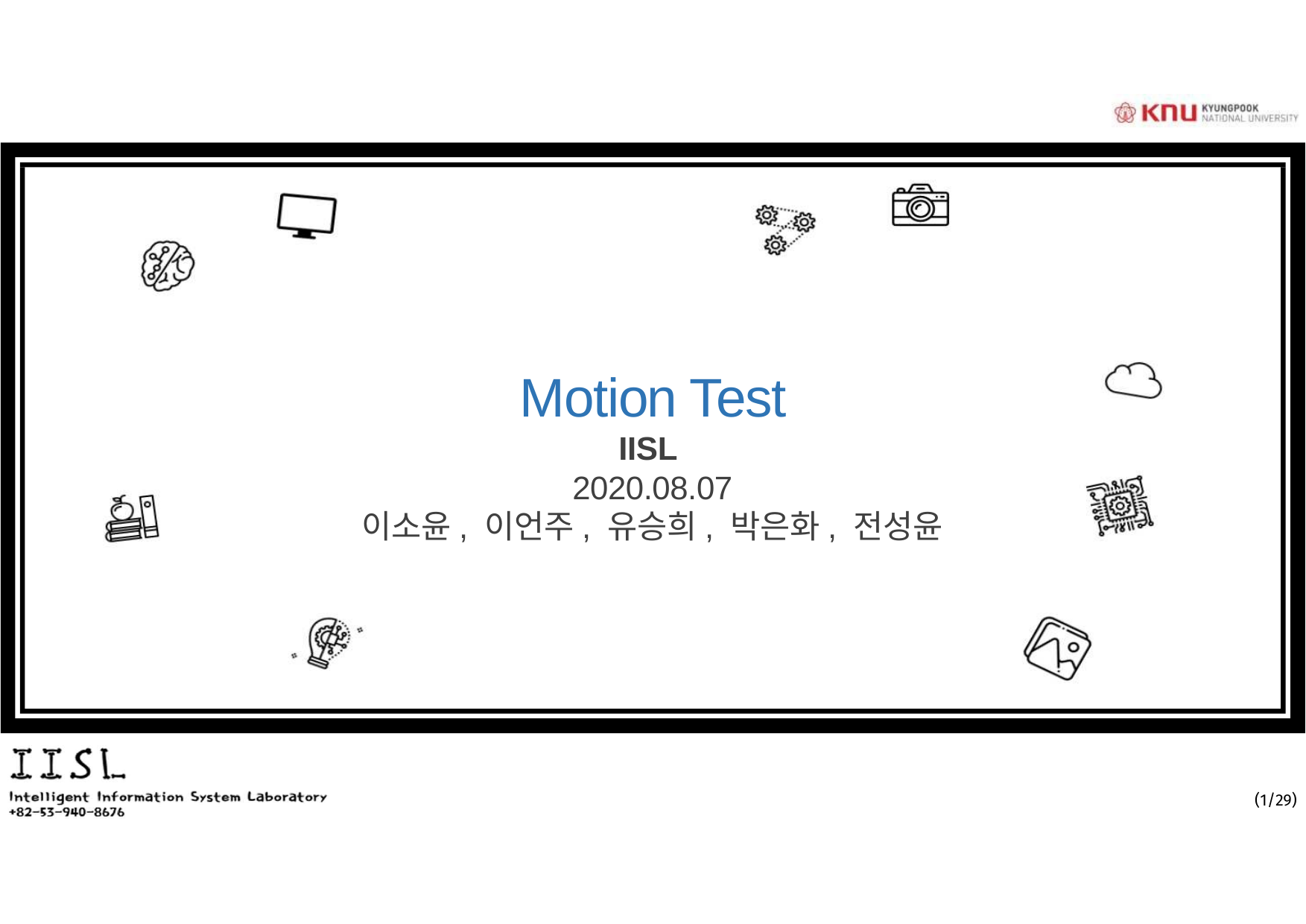

# Motion Test
IISL
2020.08.07
이소윤, 이언주, 유승희, 박은화, 전성윤
		(1/29)